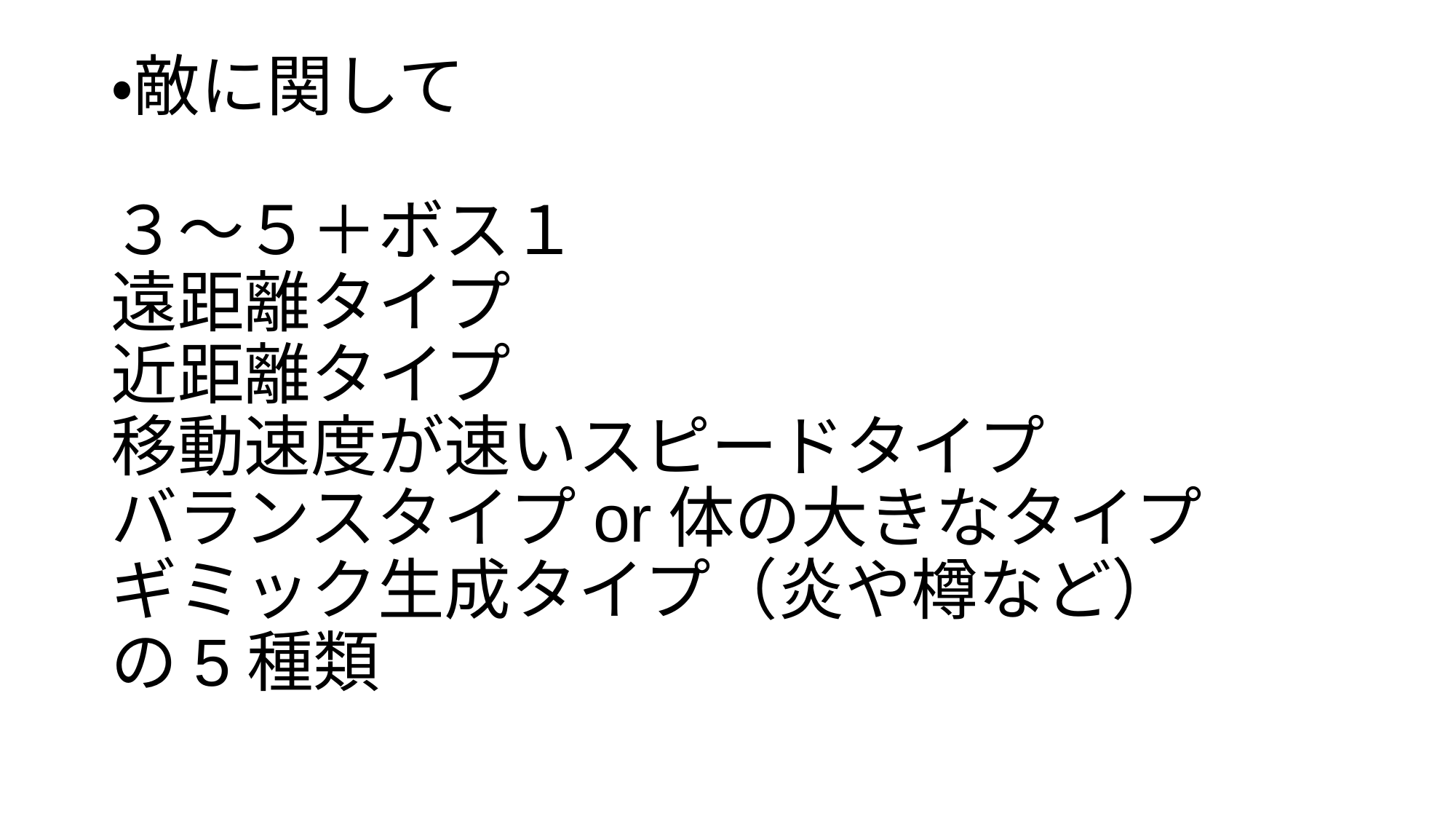

# ・敵に関して ３～５＋ボス１ 遠距離タイプ 近距離タイプ 移動速度が速いスピードタイプ バランスタイプor体の大きなタイプ ギミック生成タイプ（炎や樽など） の5種類